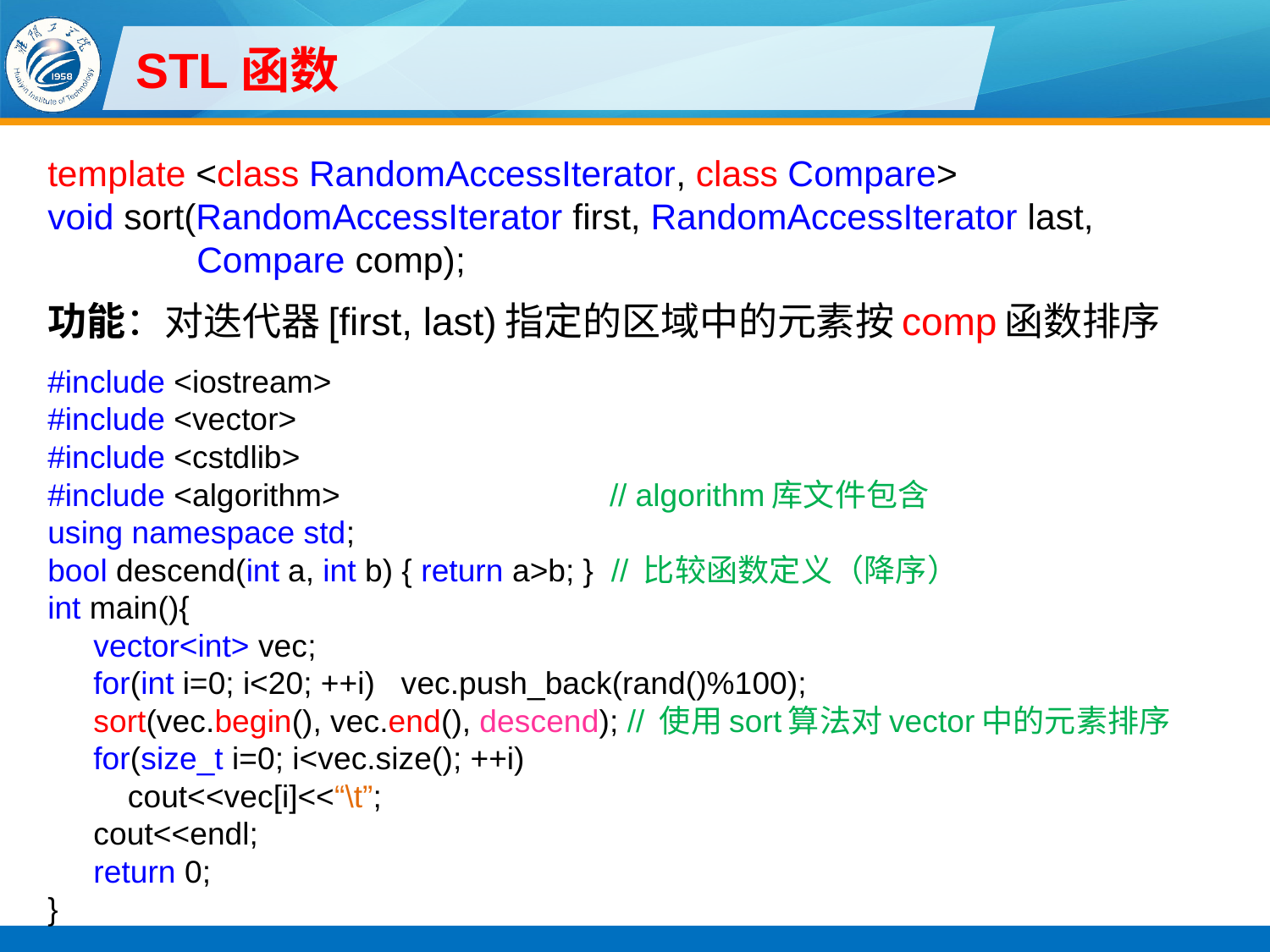

# STL函数
template <class RandomAccessIterator, class Compare>
void sort(RandomAccessIterator first, RandomAccessIterator last,
Compare comp);
功能：对迭代器[first, last)指定的区域中的元素按comp函数排序
#include <iostream>
#include <vector>
#include <cstdlib>
#include <algorithm>                               // algorithm库文件包含
using namespace std;
bool descend(int a, int b) { return a>b; }  // 比较函数定义（降序）
int main(){
vector<int> vec;
for(int i=0; i<20; ++i)   vec.push_back(rand()%100);
sort(vec.begin(), vec.end(), descend); // 使用sort算法对vector中的元素排序
for(size_t i=0; i<vec.size(); ++i)
cout<<vec[i]<<“\t”;
cout<<endl;
return 0;
}